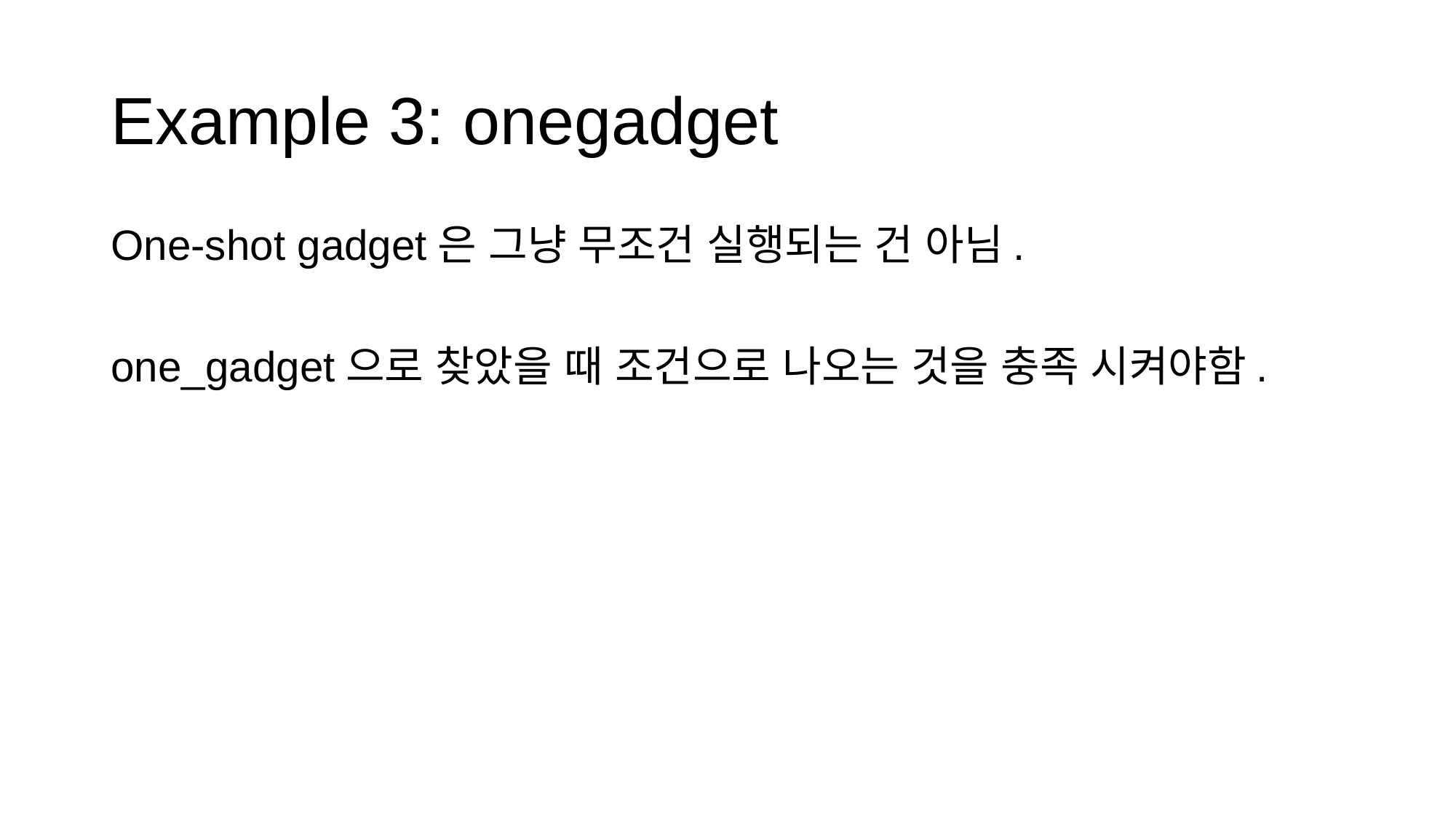

# Example 3: onegadget
One-shot gadget은 그냥 무조건 실행되는 건 아님.

one_gadget으로 찾았을 때 조건으로 나오는 것을 충족 시켜야함.